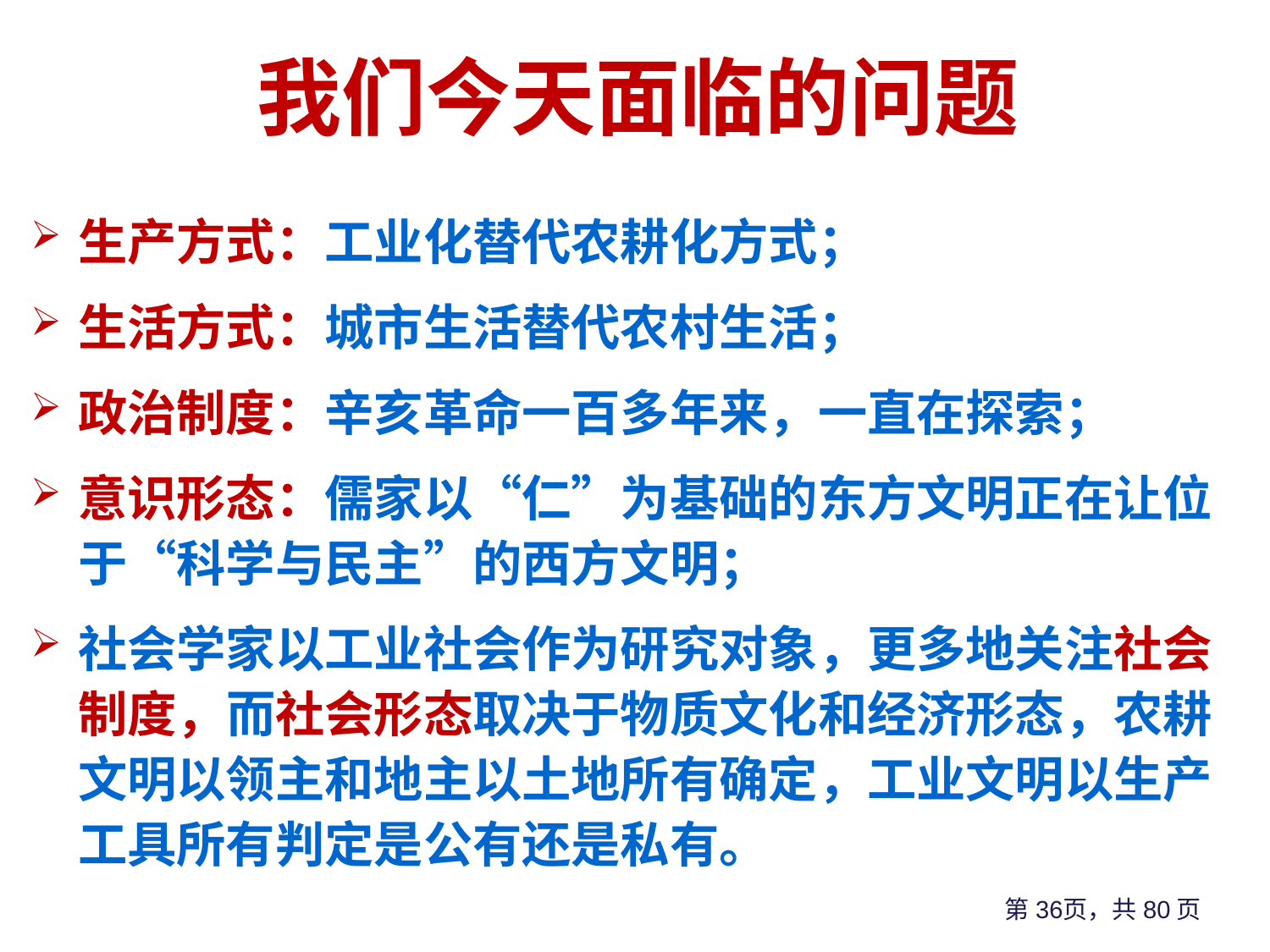

# 我们今天面临的问题
生产方式：工业化替代农耕化方式；
生活方式：城市生活替代农村生活；
政治制度：辛亥革命一百多年来，一直在探索；
意识形态：儒家以“仁”为基础的东方文明正在让位于“科学与民主”的西方文明；
社会学家以工业社会作为研究对象，更多地关注社会制度，而社会形态取决于物质文化和经济形态，农耕文明以领主和地主以土地所有确定，工业文明以生产工具所有判定是公有还是私有。
第36页，共80页